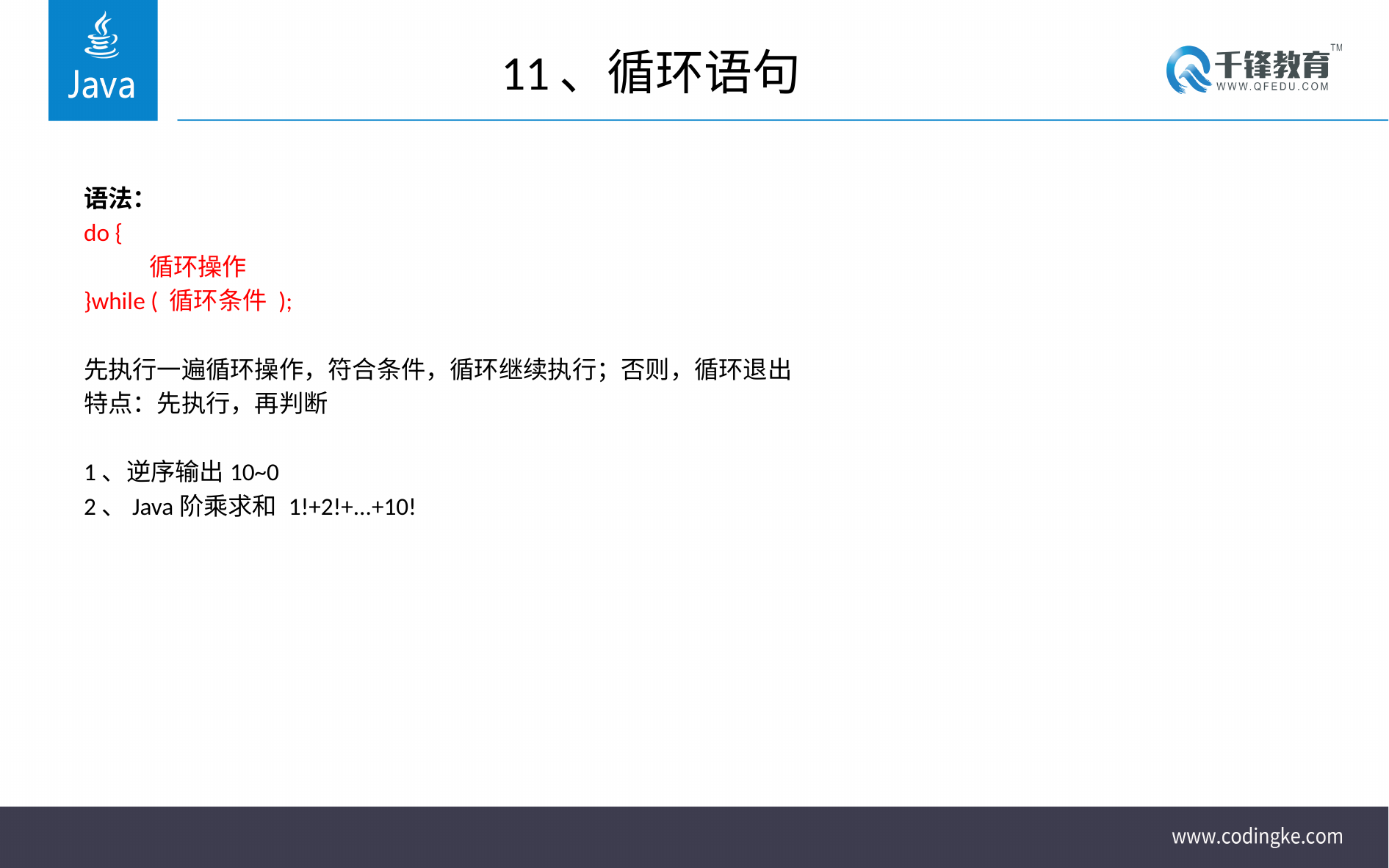

# 11、循环语句
语法：
do {
	 循环操作
}while ( 循环条件 );

先执行一遍循环操作，符合条件，循环继续执行；否则，循环退出
特点：先执行，再判断

1、逆序输出10~0
2、Java阶乘求和 1!+2!+...+10!